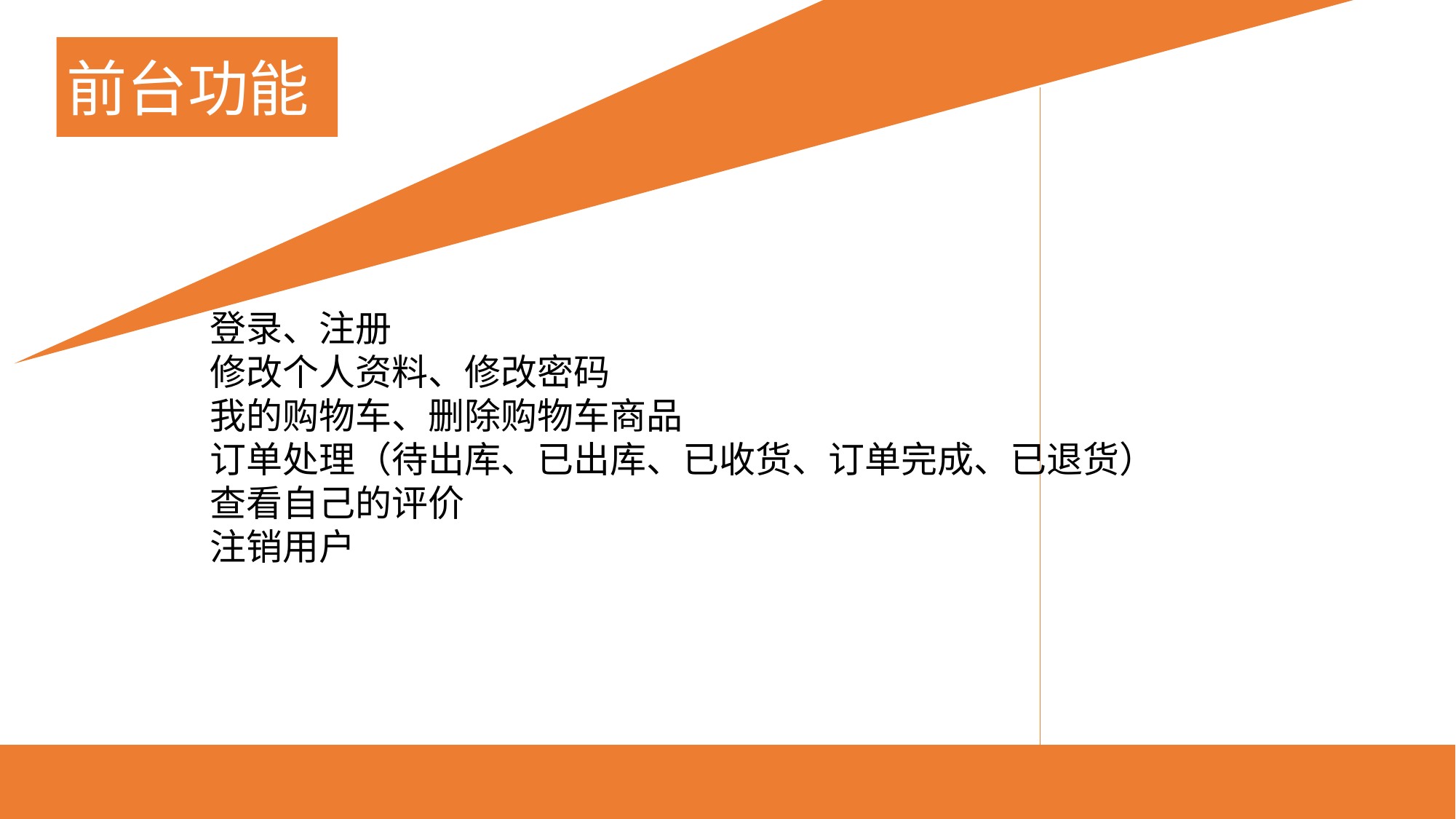

前台功能
登录、注册
修改个人资料、修改密码
我的购物车、删除购物车商品
订单处理（待出库、已出库、已收货、订单完成、已退货）
查看自己的评价
注销用户